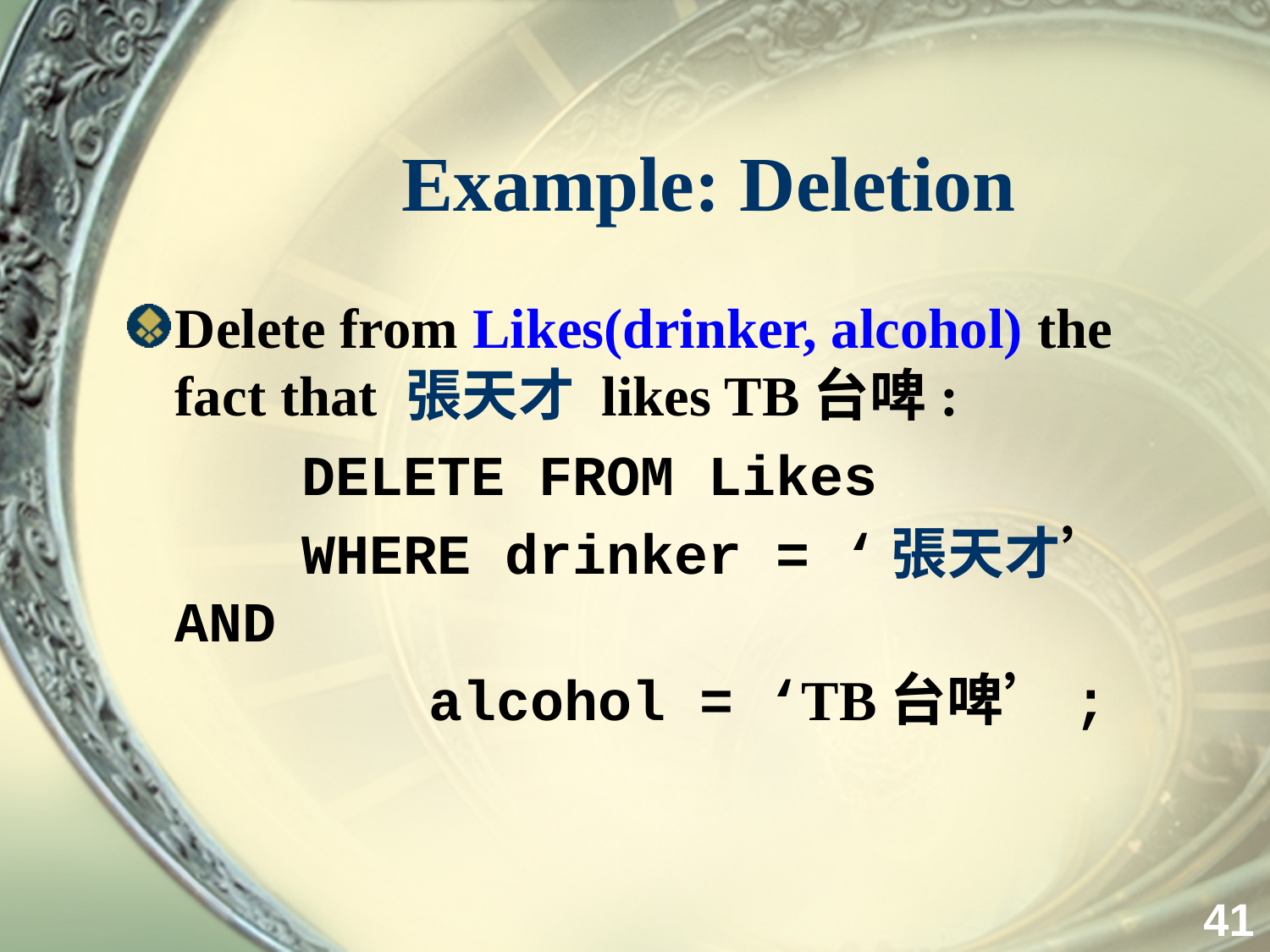

# Example: Deletion
Delete from Likes(drinker, alcohol) the fact that 張天才 likes TB台啤:
		DELETE FROM Likes
		WHERE drinker = ‘張天才’ AND
			alcohol = ‘TB台啤’;
41